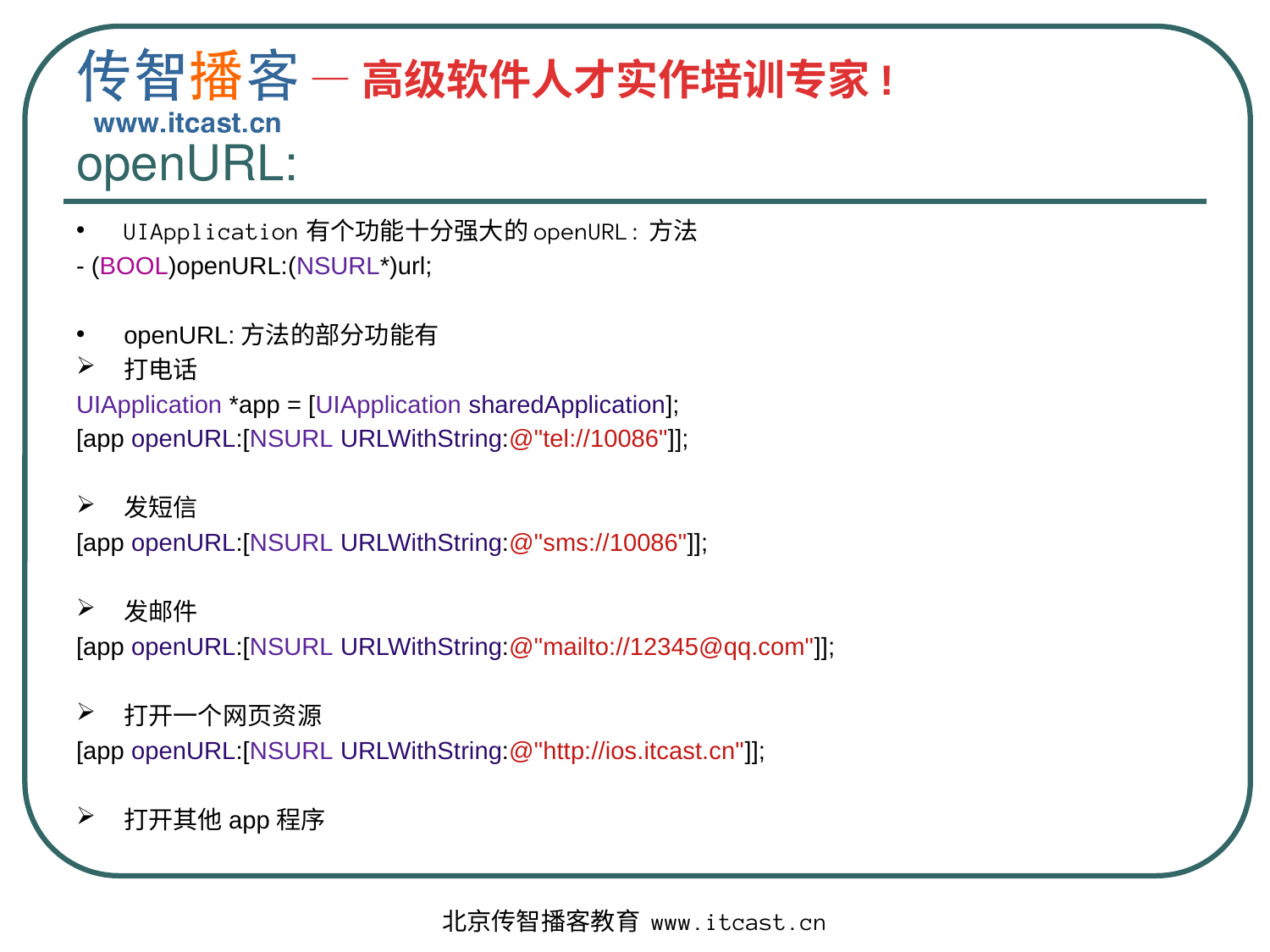

# openURL:
UIApplication有个功能十分强大的openURL:方法
- (BOOL)openURL:(NSURL*)url;

openURL:方法的部分功能有
打电话
UIApplication *app = [UIApplication sharedApplication];
[app openURL:[NSURL URLWithString:@"tel://10086"]];

发短信
[app openURL:[NSURL URLWithString:@"sms://10086"]];

发邮件
[app openURL:[NSURL URLWithString:@"mailto://12345@qq.com"]];

打开一个网页资源
[app openURL:[NSURL URLWithString:@"http://ios.itcast.cn"]];

打开其他app程序